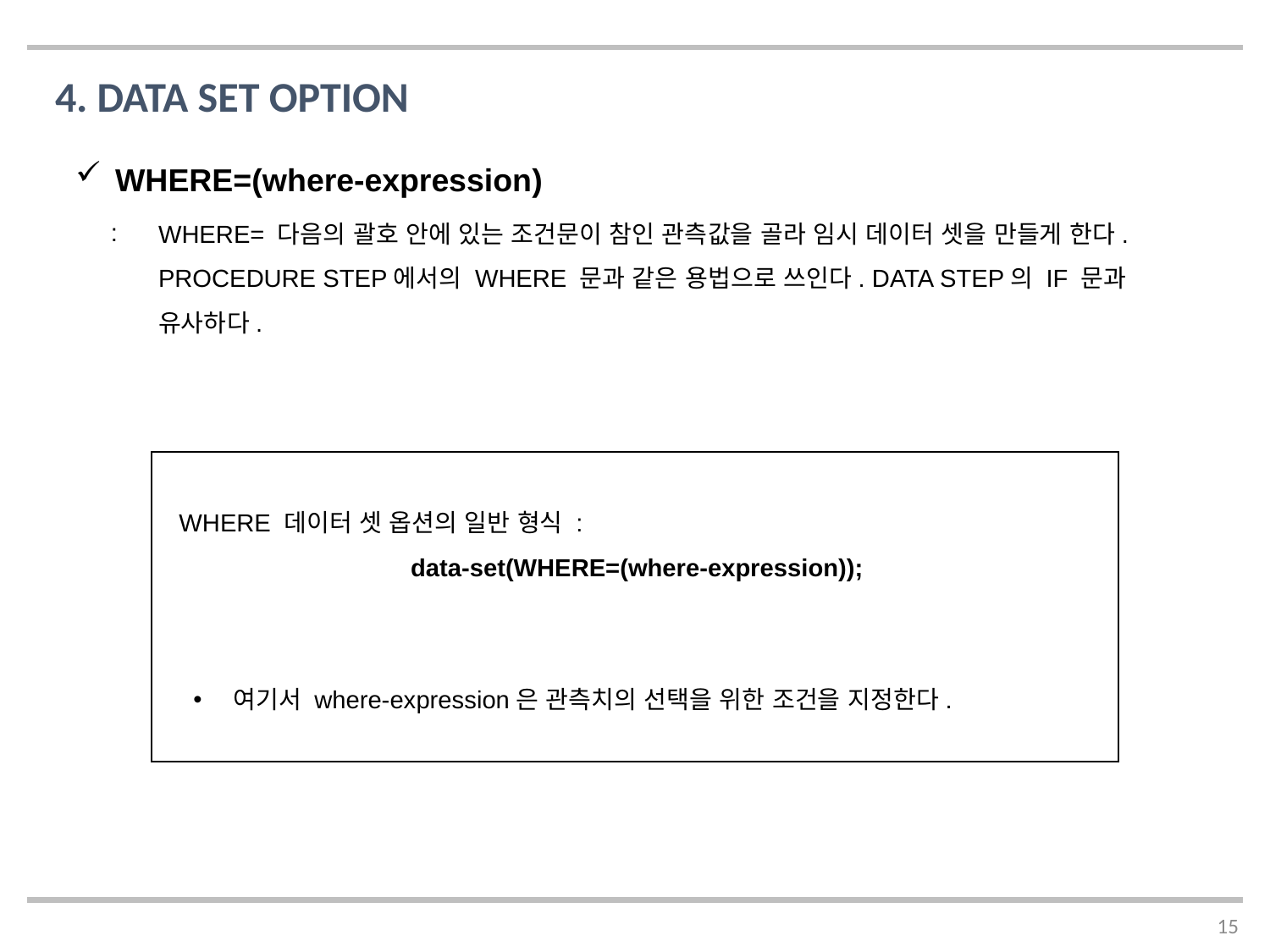

4. DATA SET OPTION
WHERE=(where-expression)
WHERE= 다음의 괄호 안에 있는 조건문이 참인 관측값을 골라 임시 데이터 셋을 만들게 한다. PROCEDURE STEP에서의 WHERE 문과 같은 용법으로 쓰인다. DATA STEP의 IF 문과 유사하다.

WHERE 데이터 셋 옵션의 일반 형식 :
	               data-set(WHERE=(where-expression));
여기서 where-expression은 관측치의 선택을 위한 조건을 지정한다.